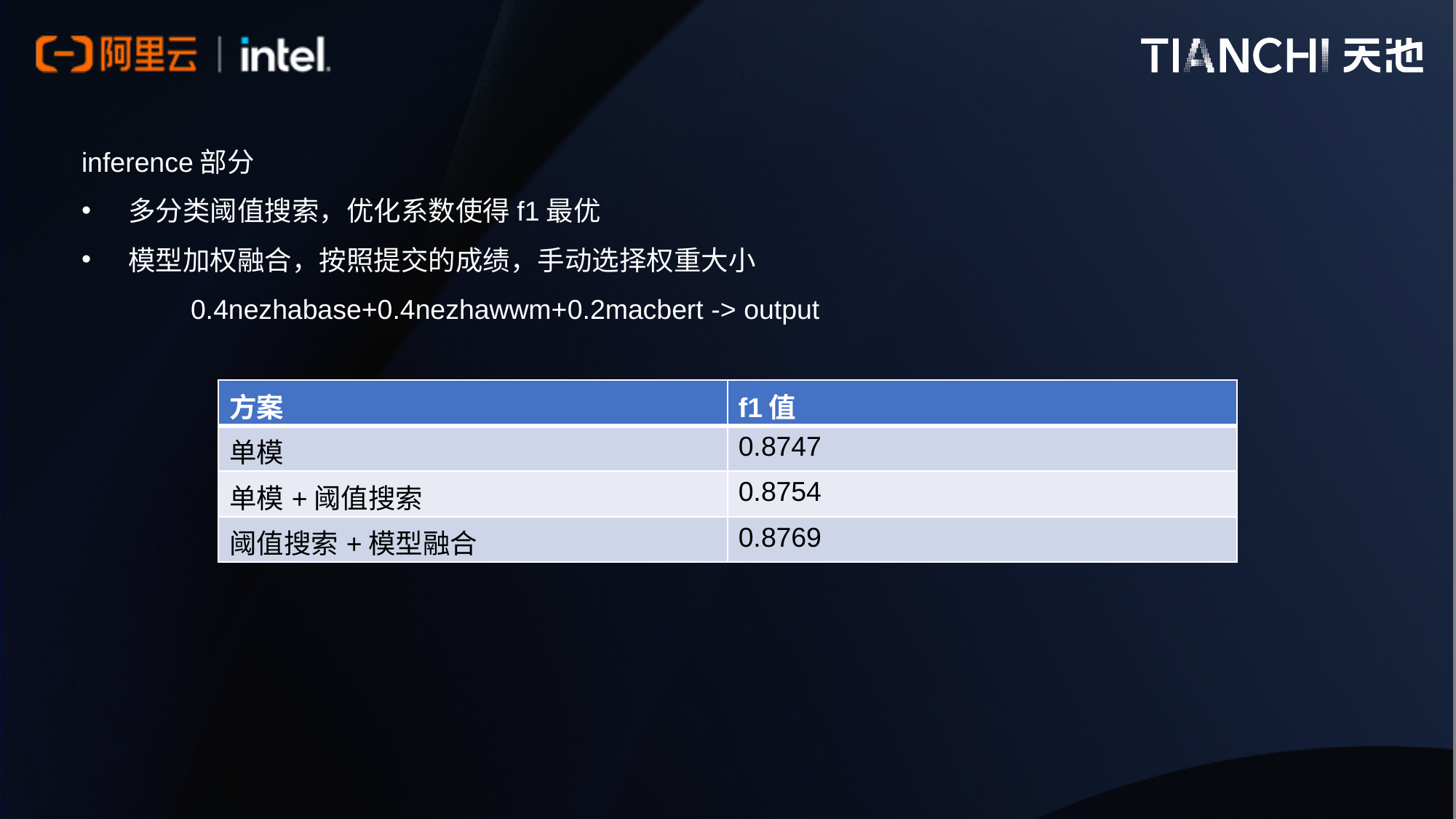

inference部分
 多分类阈值搜索，优化系数使得f1最优
 模型加权融合，按照提交的成绩，手动选择权重大小
	0.4nezhabase+0.4nezhawwm+0.2macbert -> output

| 方案 | f1值 |
| --- | --- |
| 单模 | 0.8747 |
| 单模+阈值搜索 | 0.8754 |
| 阈值搜索+模型融合 | 0.8769 |